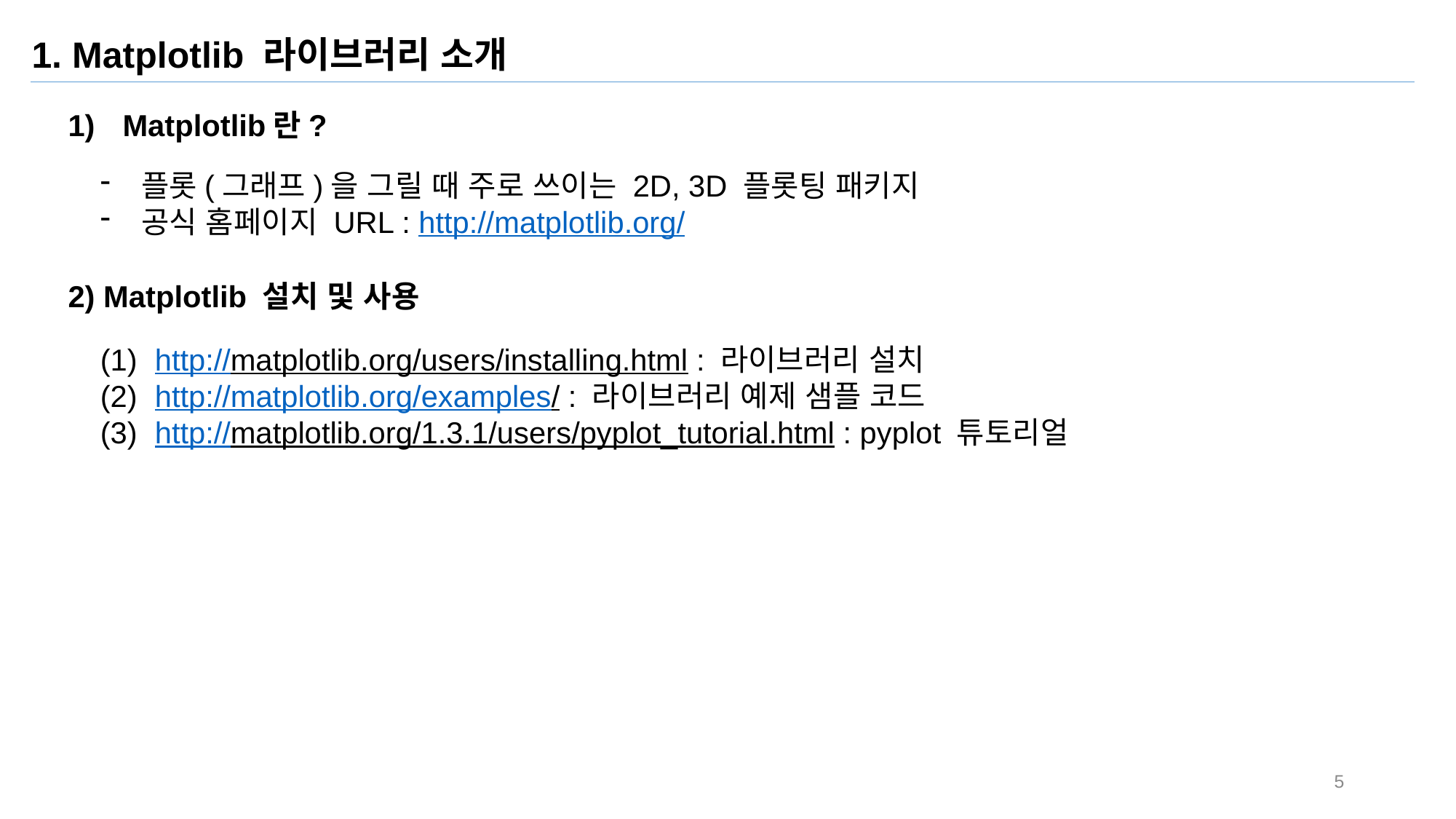

1. Matplotlib 라이브러리 소개
Matplotlib란?
플롯(그래프)을 그릴 때 주로 쓰이는 2D, 3D 플롯팅 패키지
공식 홈페이지 URL : http://matplotlib.org/

2) Matplotlib 설치 및 사용
http://matplotlib.org/users/installing.html : 라이브러리 설치
http://matplotlib.org/examples/ : 라이브러리 예제 샘플 코드
http://matplotlib.org/1.3.1/users/pyplot_tutorial.html : pyplot 튜토리얼

5